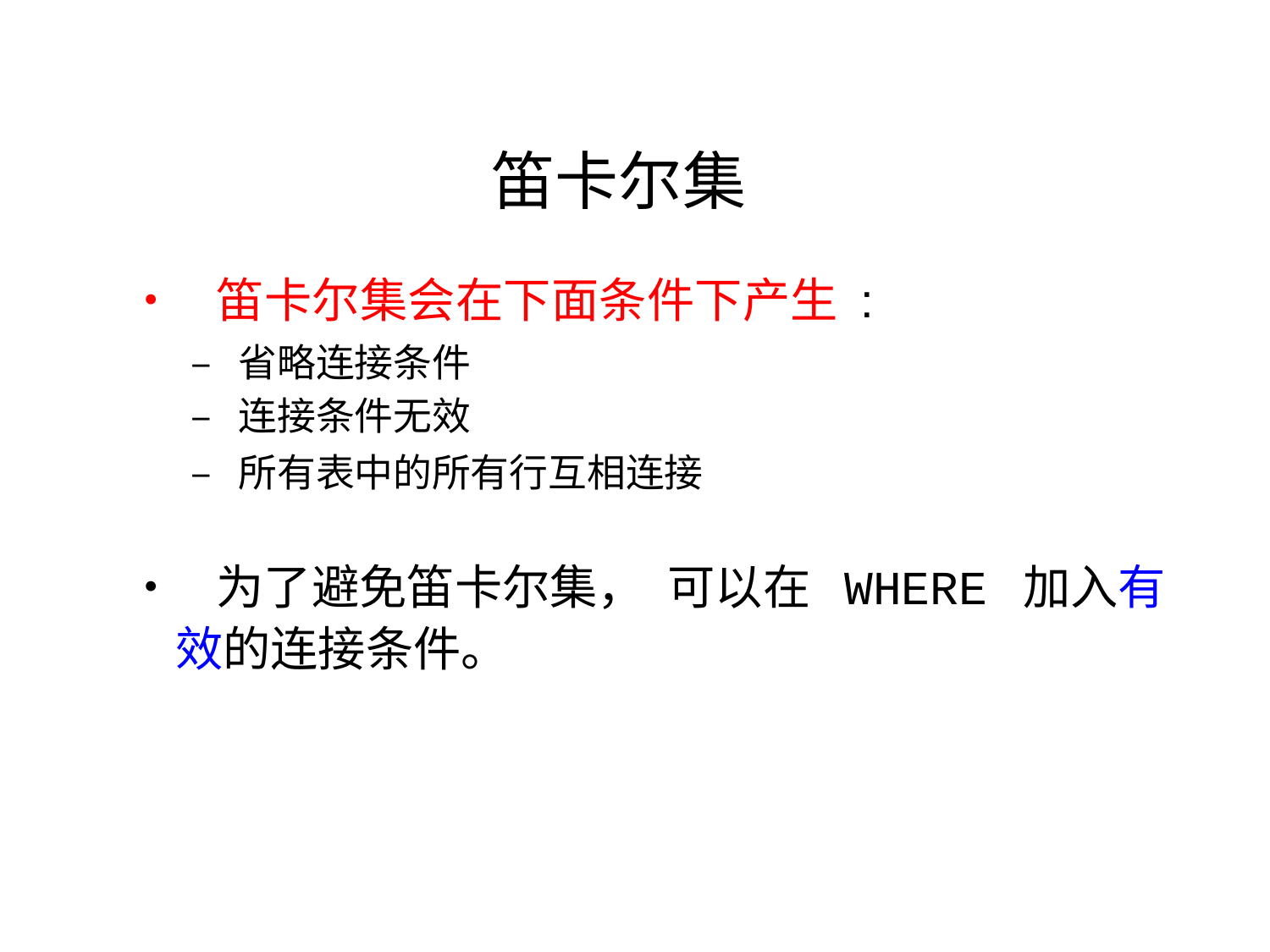

笛卡尔集
• 笛卡尔集会在下面条件下产生 :
– 省略连接条件
– 连接条件无效
– 所有表中的所有行互相连接
• 为了避免笛卡尔集， 可以在 WHERE 加入有
效的连接条件。